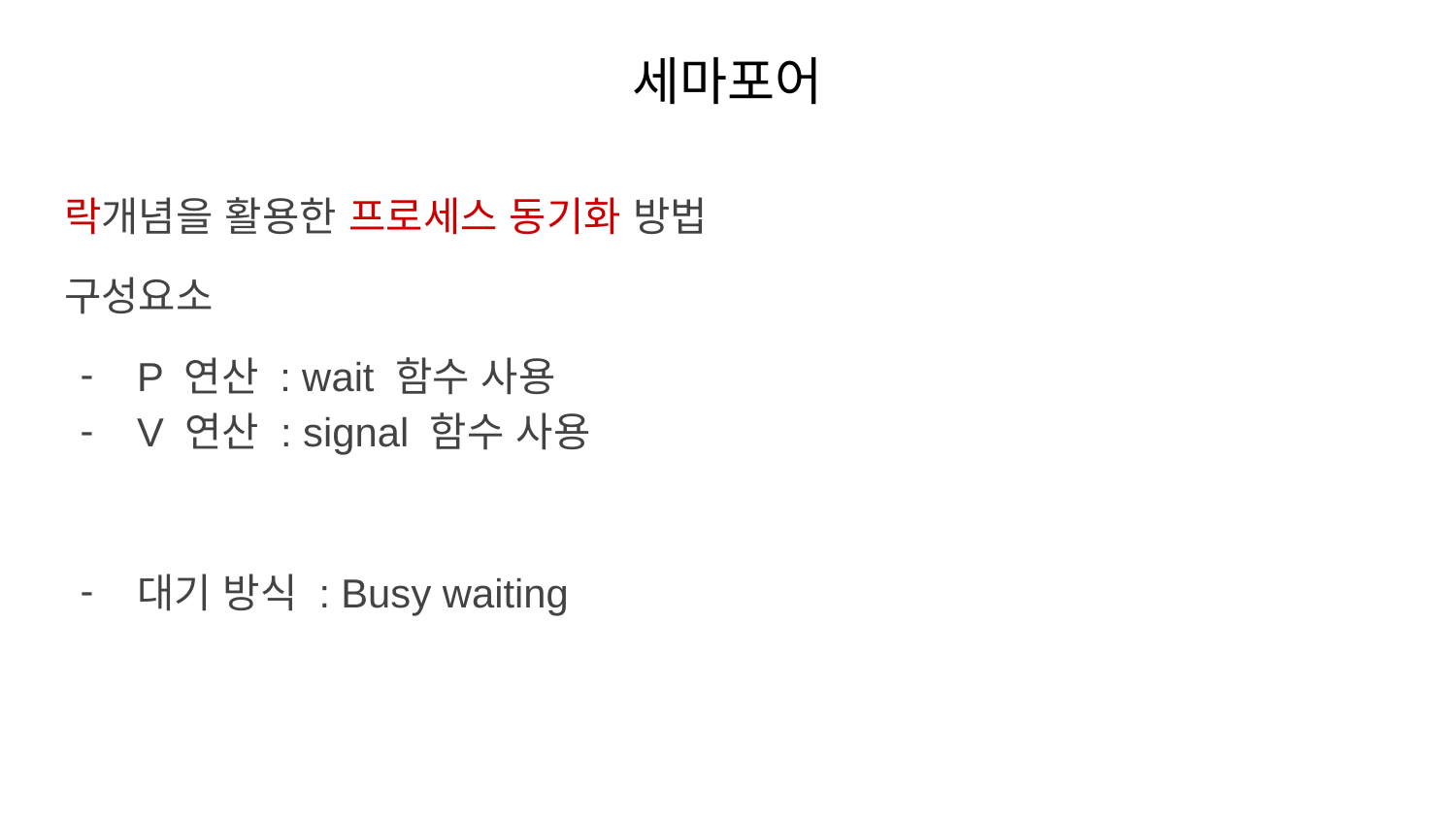

# 세마포어
락개념을 활용한 프로세스 동기화 방법
구성요소
P 연산 : wait 함수 사용
V 연산 : signal 함수 사용

대기 방식 : Busy waiting